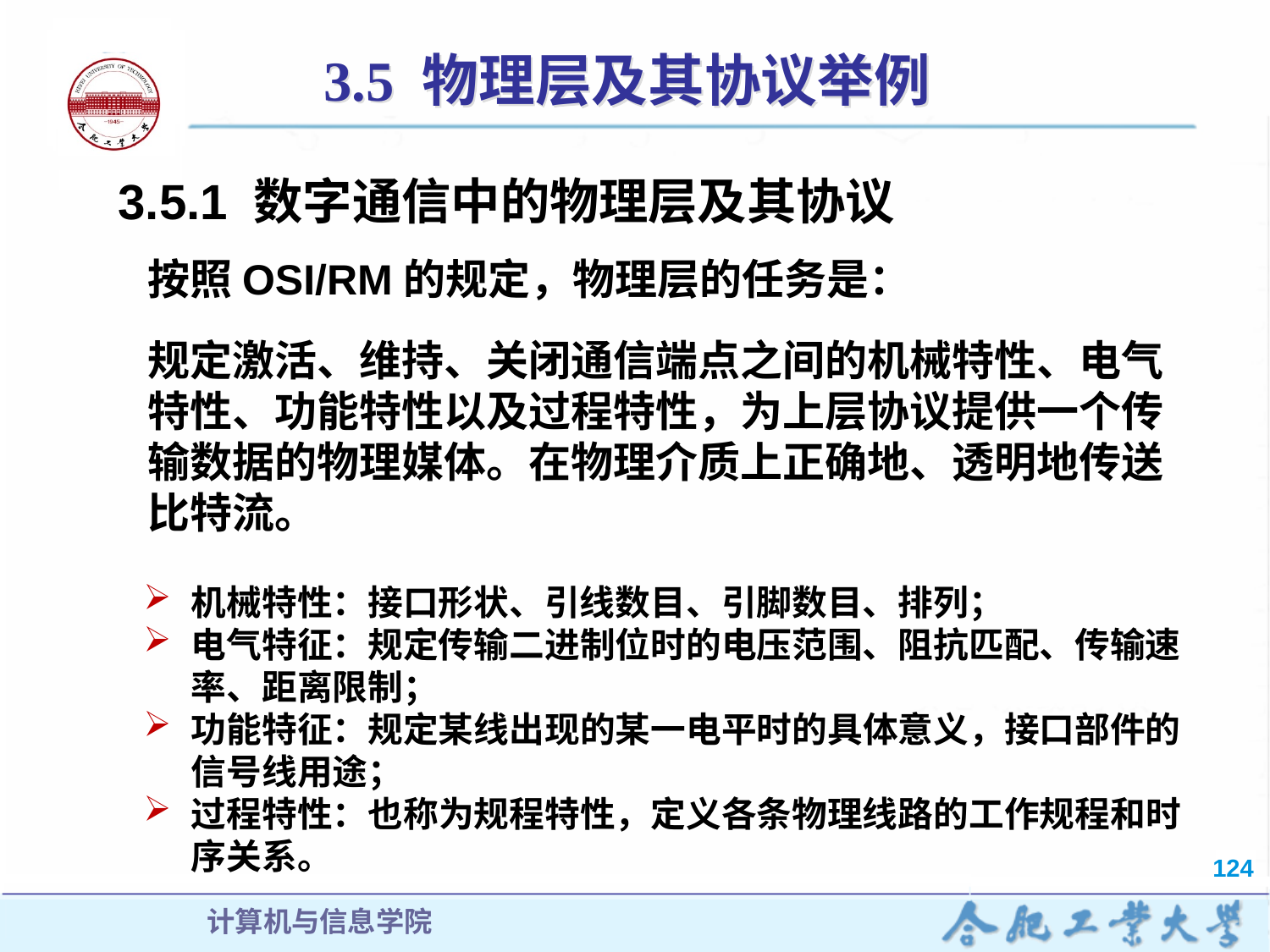

# 3.5 物理层及其协议举例
3.5.1 数字通信中的物理层及其协议
按照OSI/RM的规定，物理层的任务是：
规定激活、维持、关闭通信端点之间的机械特性、电气特性、功能特性以及过程特性，为上层协议提供一个传输数据的物理媒体。在物理介质上正确地、透明地传送比特流。
机械特性：接口形状、引线数目、引脚数目、排列；
电气特征：规定传输二进制位时的电压范围、阻抗匹配、传输速率、距离限制；
功能特征：规定某线出现的某一电平时的具体意义，接口部件的信号线用途；
过程特性：也称为规程特性，定义各条物理线路的工作规程和时序关系。